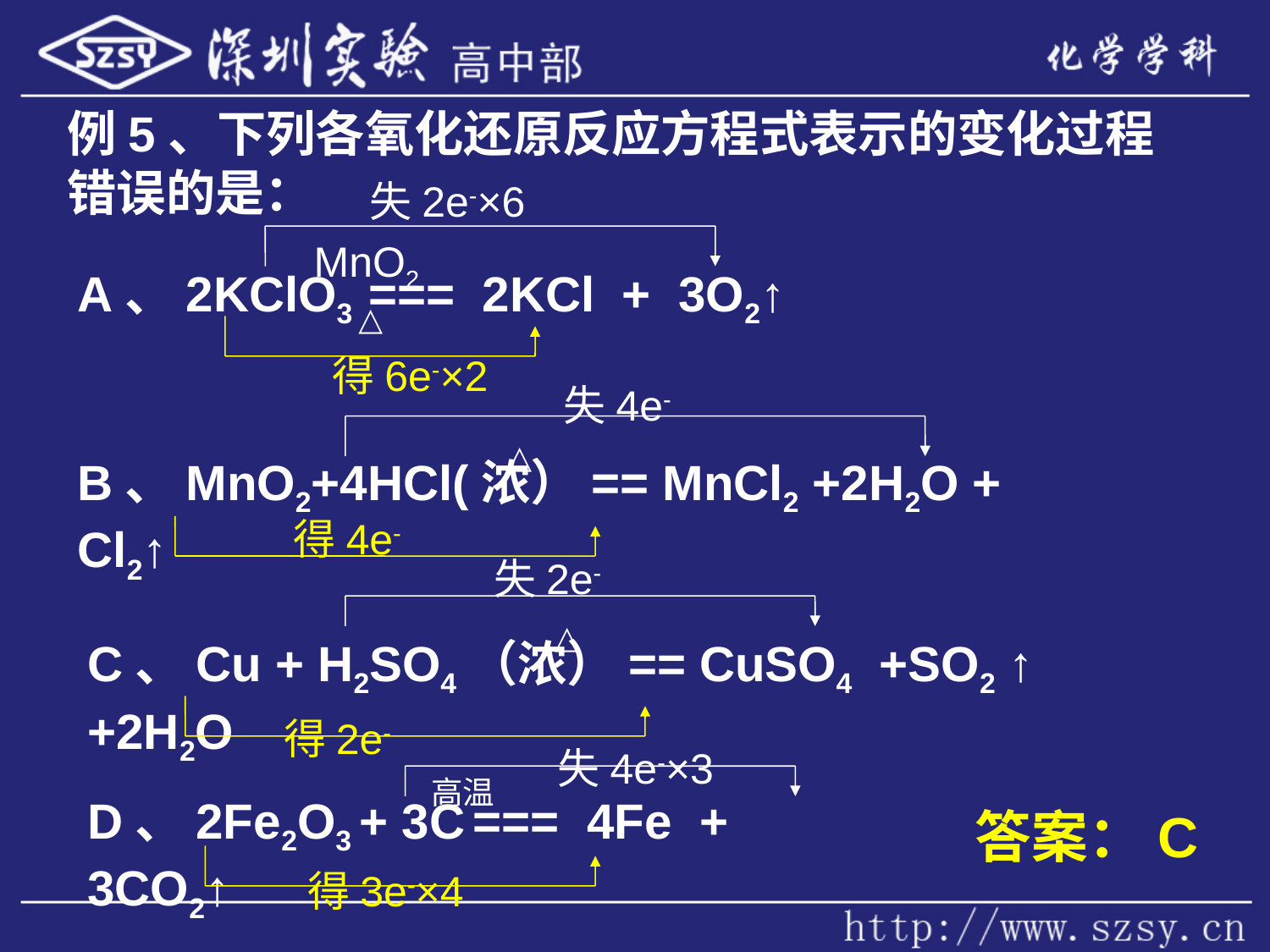

例5、下列各氧化还原反应方程式表示的变化过程错误的是：
失2e-×6

MnO2
A、2KClO3  ===  2KCl  +  3O2↑
△

得6e-×2
失4e-

得4e-

△
B、MnO2+4HCl(浓）== MnCl2 +2H2O + Cl2↑
失2e-

△
C、Cu + H2SO4（浓）== CuSO4  +SO2 ↑ +2H2O

得2e-
失4e-×3

高温
D、2Fe2O3 + 3C ===  4Fe  +  3CO2↑

得3e-×4
答案：C